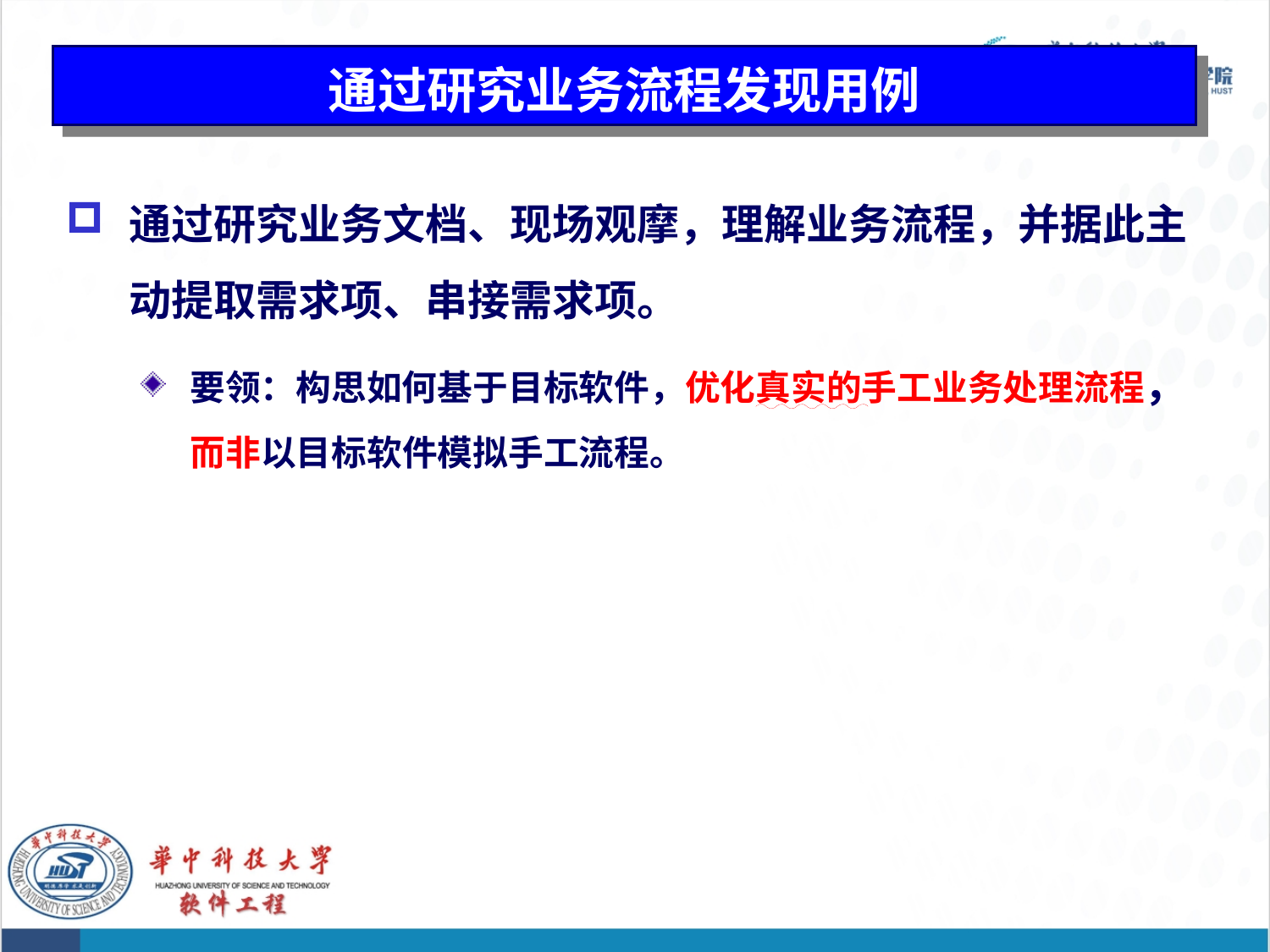

# 通过研究业务流程发现用例
通过研究业务文档、现场观摩，理解业务流程，并据此主动提取需求项、串接需求项。
要领：构思如何基于目标软件，优化真实的手工业务处理流程，而非以目标软件模拟手工流程。